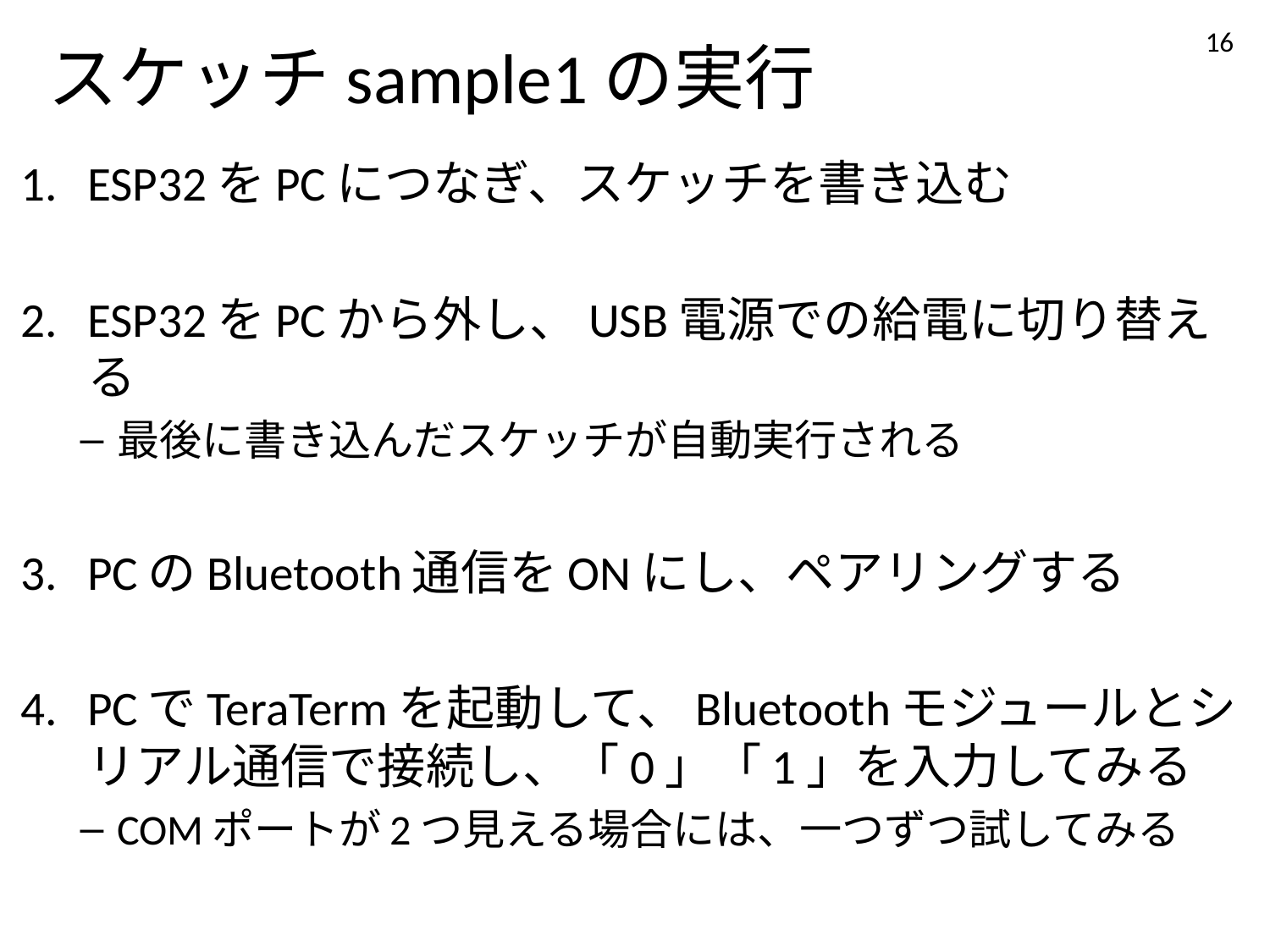

16
# スケッチsample1の実行
ESP32をPCにつなぎ、スケッチを書き込む

ESP32をPCから外し、USB電源での給電に切り替える
最後に書き込んだスケッチが自動実行される

PCのBluetooth通信をONにし、ペアリングする

PCでTeraTermを起動して、Bluetoothモジュールとシリアル通信で接続し、「0」「1」を入力してみる
COMポートが2つ見える場合には、一つずつ試してみる